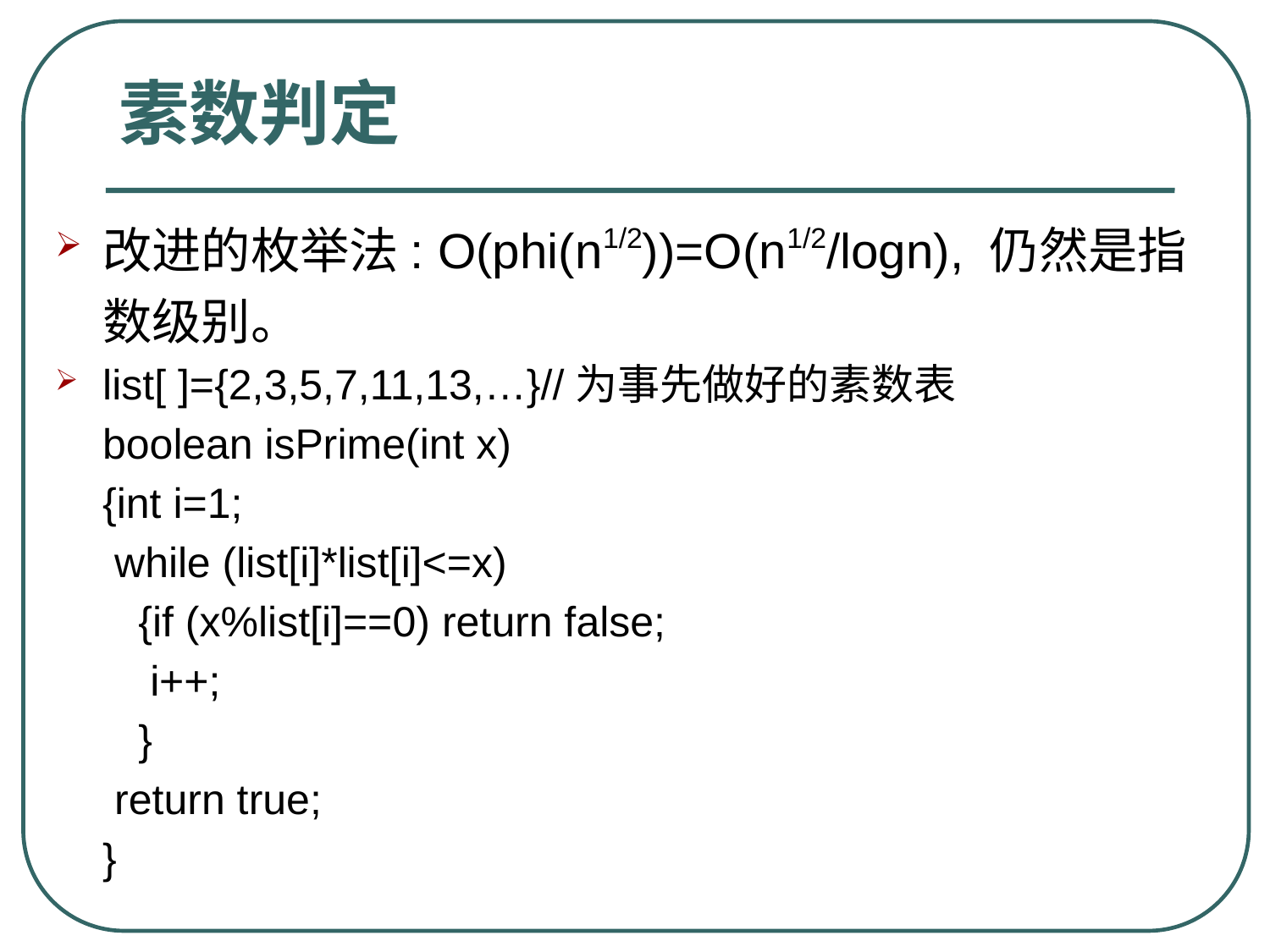

# 素数判定
改进的枚举法: O(phi(n1/2))=O(n1/2/logn), 仍然是指数级别。
list[ ]={2,3,5,7,11,13,…}//为事先做好的素数表
	boolean isPrime(int x)
	{int i=1;
	 while (list[i]*list[i]<=x)
	   {if (x%list[i]==0) return false;
	    i++;
	   }
	 return true;
	}